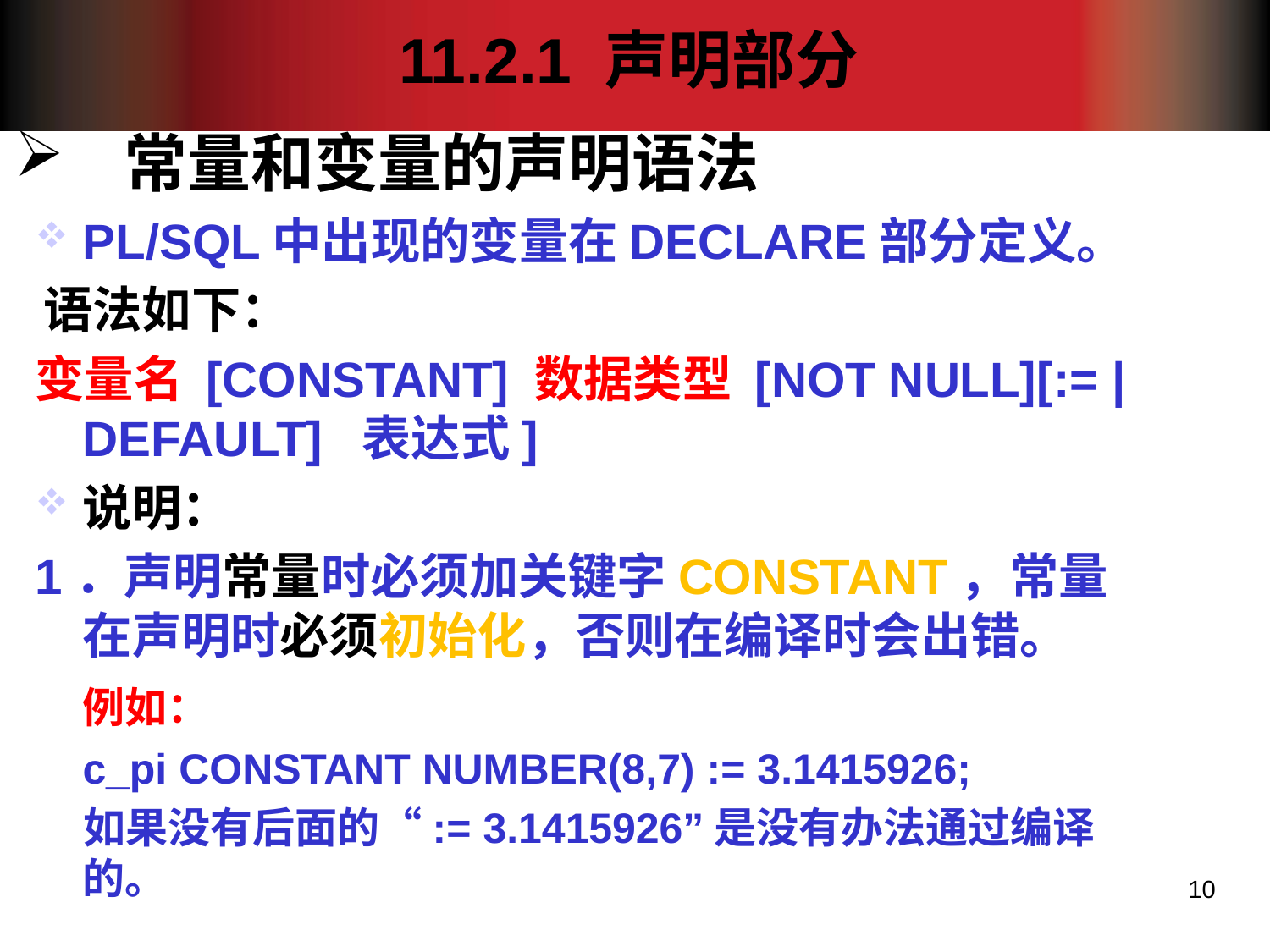

# 11.2.1 声明部分
 常量和变量的声明语法

PL/SQL中出现的变量在DECLARE部分定义。
 语法如下：
变量名 [CONSTANT] 数据类型 [NOT NULL][:= | DEFAULT]  表达式]
说明：
1．声明常量时必须加关键字CONSTANT，常量在声明时必须初始化，否则在编译时会出错。
	例如：
    c_pi CONSTANT NUMBER(8,7) := 3.1415926;
    如果没有后面的“:= 3.1415926”是没有办法通过编译的。
10